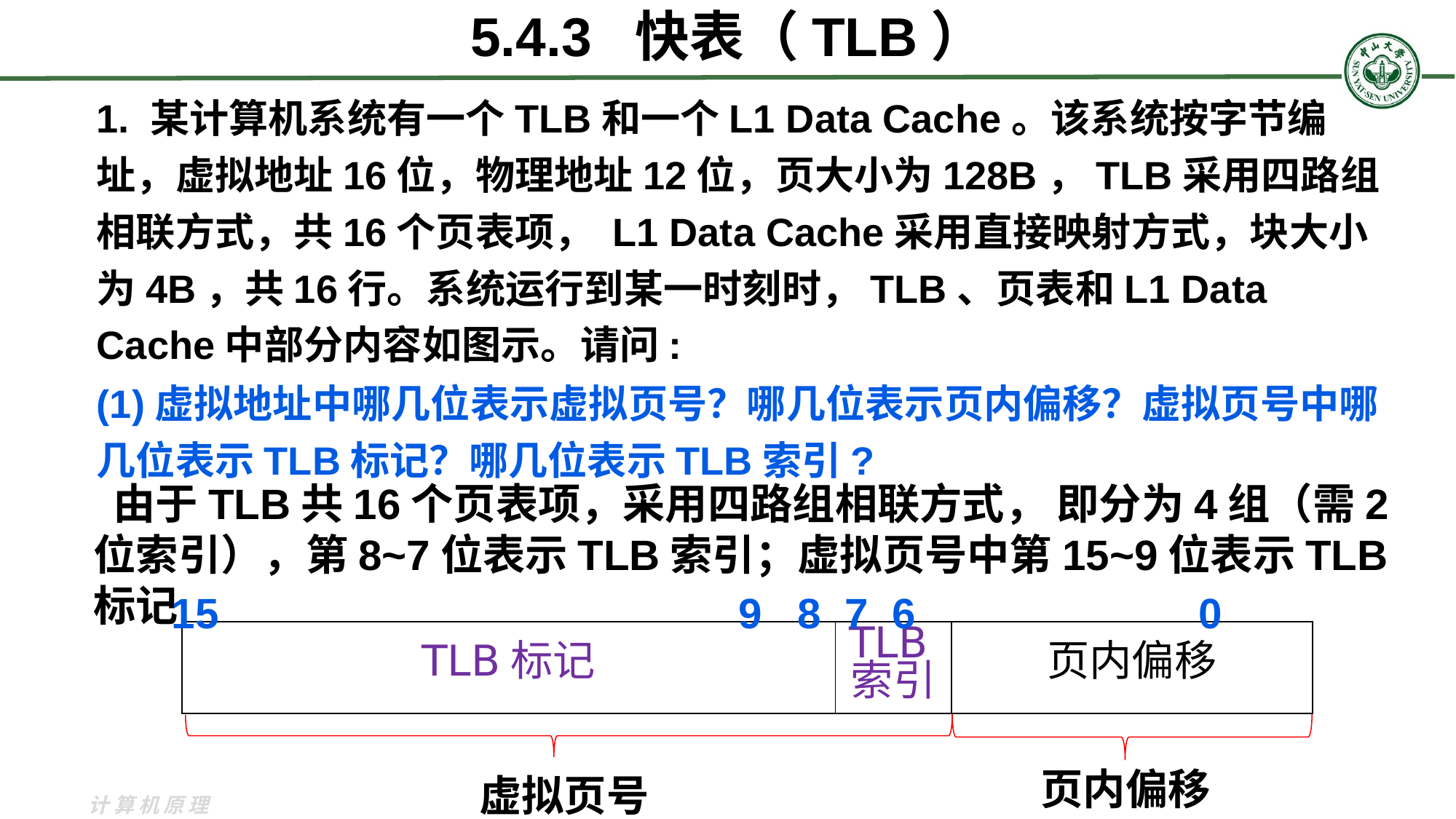

5.4.3  快表（TLB）
1. 某计算机系统有一个TLB和一个L1 Data Cache。该系统按字节编址，虚拟地址16位，物理地址12位，页大小为128B，TLB采用四路组相联方式，共16个页表项， L1 Data Cache采用直接映射方式，块大小为4B，共16行。系统运行到某一时刻时，TLB、页表和L1 Data Cache中部分内容如图示。请问:
(1)虚拟地址中哪几位表示虚拟页号？哪几位表示页内偏移？虚拟页号中哪几位表示TLB标记？哪几位表示TLB索引?

 由于TLB共16个页表项，采用四路组相联方式， 即分为4组（需2位索引），第8~7位表示TLB索引；虚拟页号中第15~9位表示TLB标记
           15                                            9   8  7  6                        0

| TLB标记 | TLB索引 | 页内偏移 |
| --- | --- | --- |
虚拟页号
页内偏移